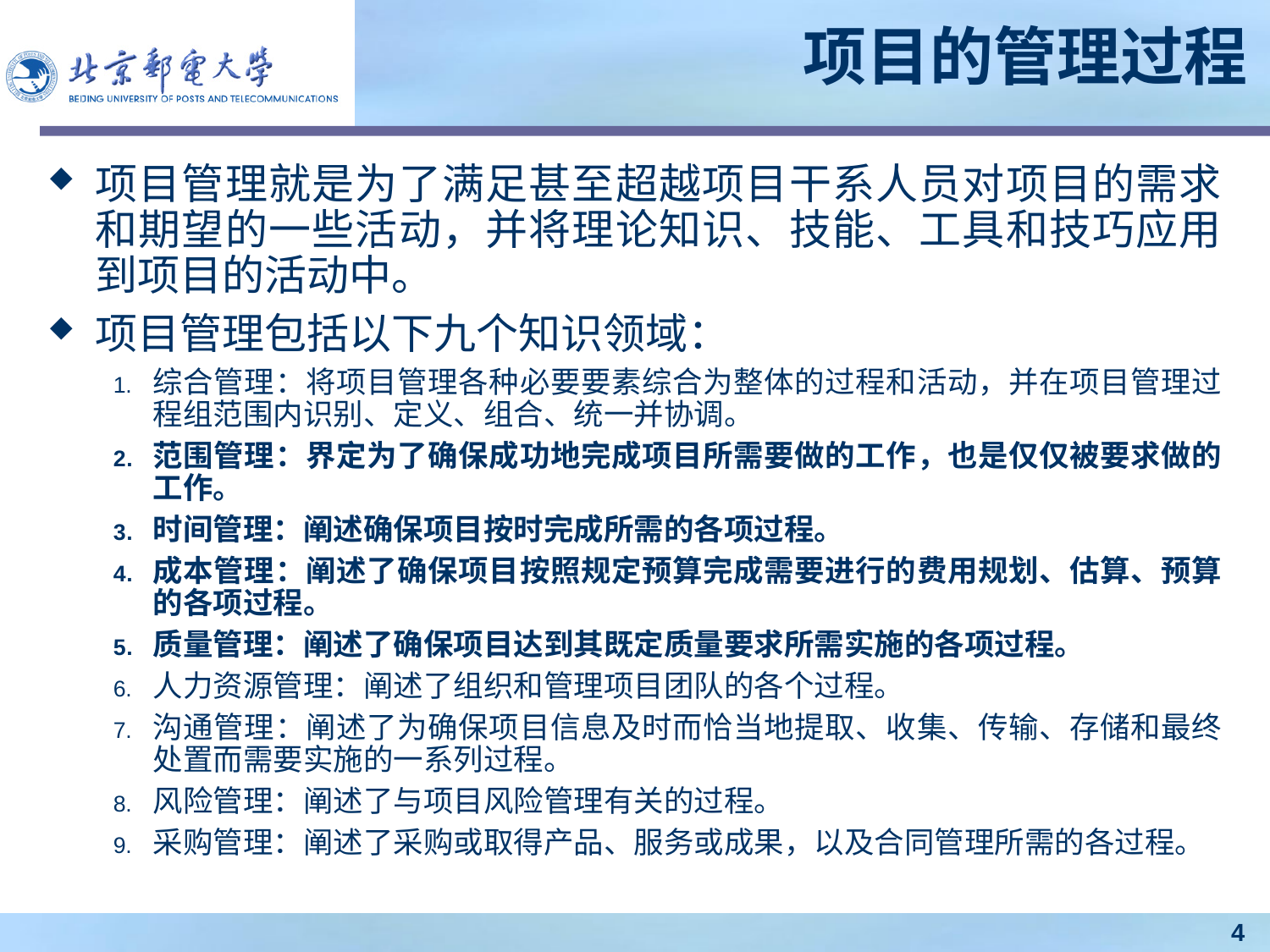

# 项目的管理过程
项目管理就是为了满足甚至超越项目干系人员对项目的需求和期望的一些活动，并将理论知识、技能、工具和技巧应用到项目的活动中。
项目管理包括以下九个知识领域：
综合管理：将项目管理各种必要要素综合为整体的过程和活动，并在项目管理过程组范围内识别、定义、组合、统一并协调。
范围管理：界定为了确保成功地完成项目所需要做的工作，也是仅仅被要求做的工作。
时间管理：阐述确保项目按时完成所需的各项过程。
成本管理：阐述了确保项目按照规定预算完成需要进行的费用规划、估算、预算的各项过程。
质量管理：阐述了确保项目达到其既定质量要求所需实施的各项过程。
人力资源管理：阐述了组织和管理项目团队的各个过程。
沟通管理：阐述了为确保项目信息及时而恰当地提取、收集、传输、存储和最终处置而需要实施的一系列过程。
风险管理：阐述了与项目风险管理有关的过程。
采购管理：阐述了采购或取得产品、服务或成果，以及合同管理所需的各过程。